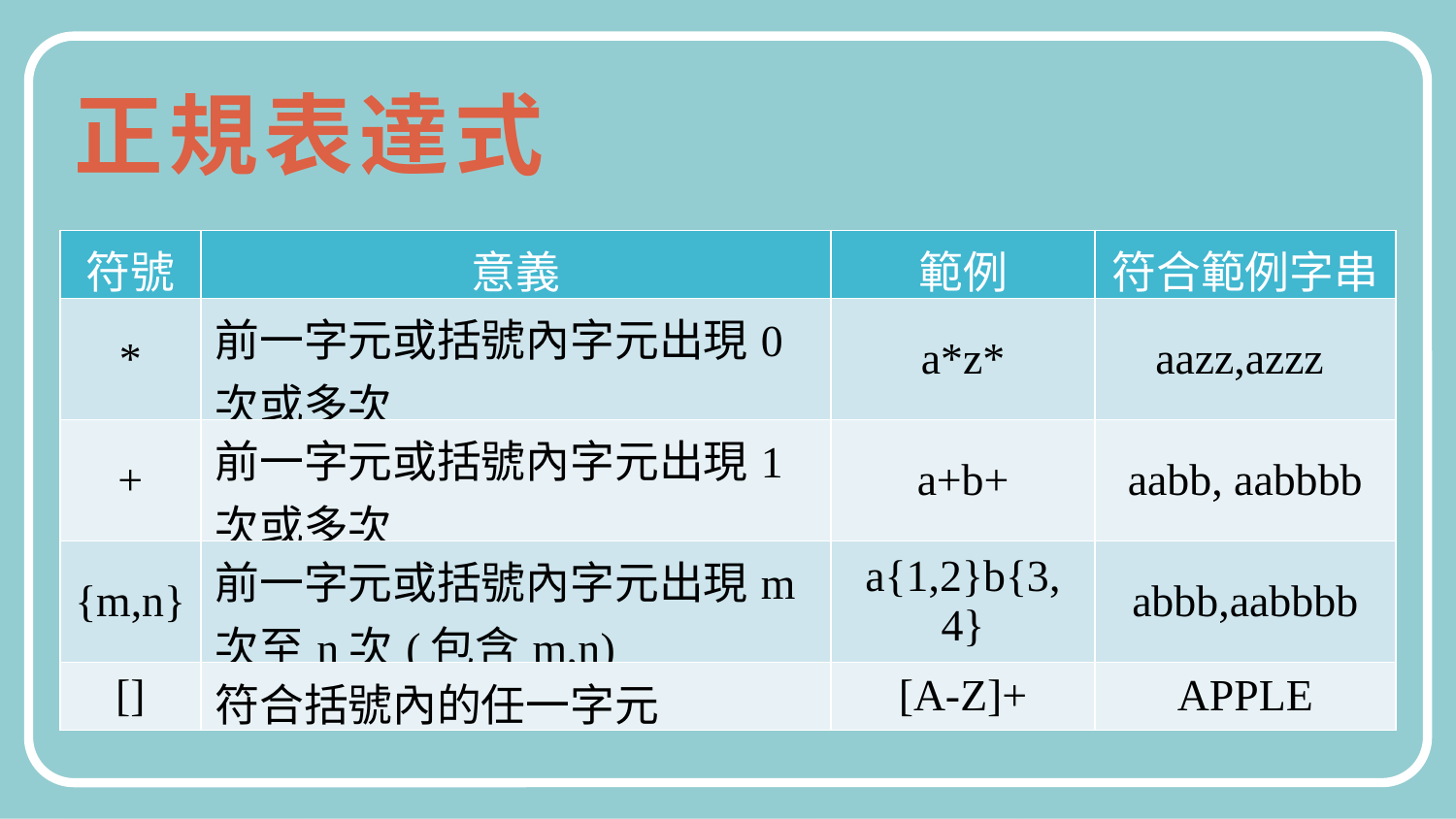

正規表達式
| 符號 | 意義 | 範例 | 符合範例字串 |
| --- | --- | --- | --- |
| \* | 前一字元或括號內字元出現0次或多次 | a\*z\* | aazz,azzz |
| + | 前一字元或括號內字元出現1次或多次 | a+b+ | aabb, aabbbb |
| {m,n} | 前一字元或括號內字元出現m次至n次(包含m,n) | a{1,2}b{3, 4} | abbb,aabbbb |
| [] | 符合括號內的任一字元 | [A-Z]+ | APPLE |